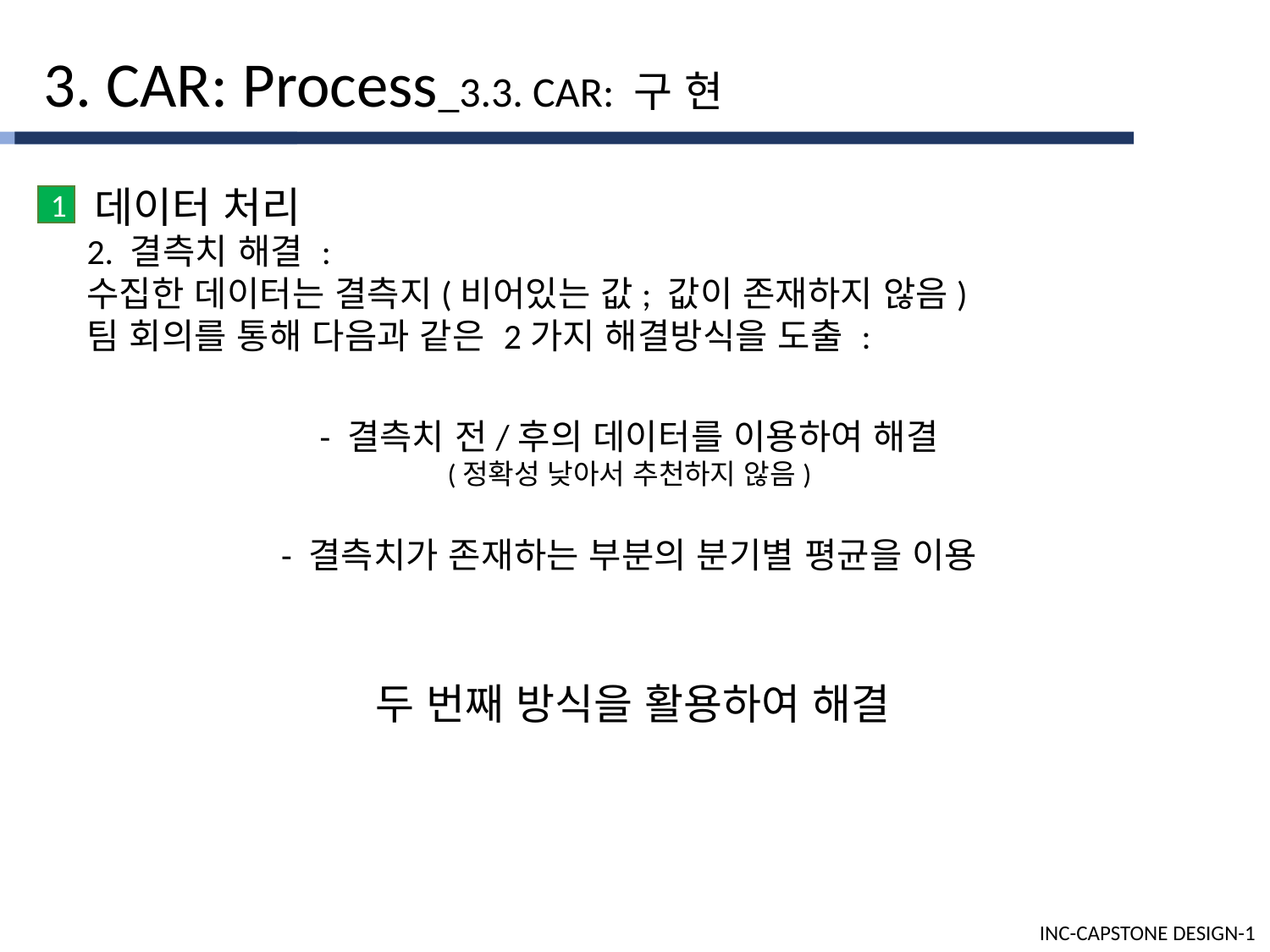

3. CAR: Process_3.3. CAR: 구 현

    데이터 처리
1
2. 결측치 해결 :
수집한 데이터는 결측지(비어있는 값; 값이 존재하지 않음)
팀 회의를 통해 다음과 같은 2가지 해결방식을 도출 :
- 결측치 전/후의 데이터를 이용하여 해결
(정확성 낮아서 추천하지 않음)

- 결측치가 존재하는 부분의 분기별 평균을 이용

두 번째 방식을 활용하여 해결